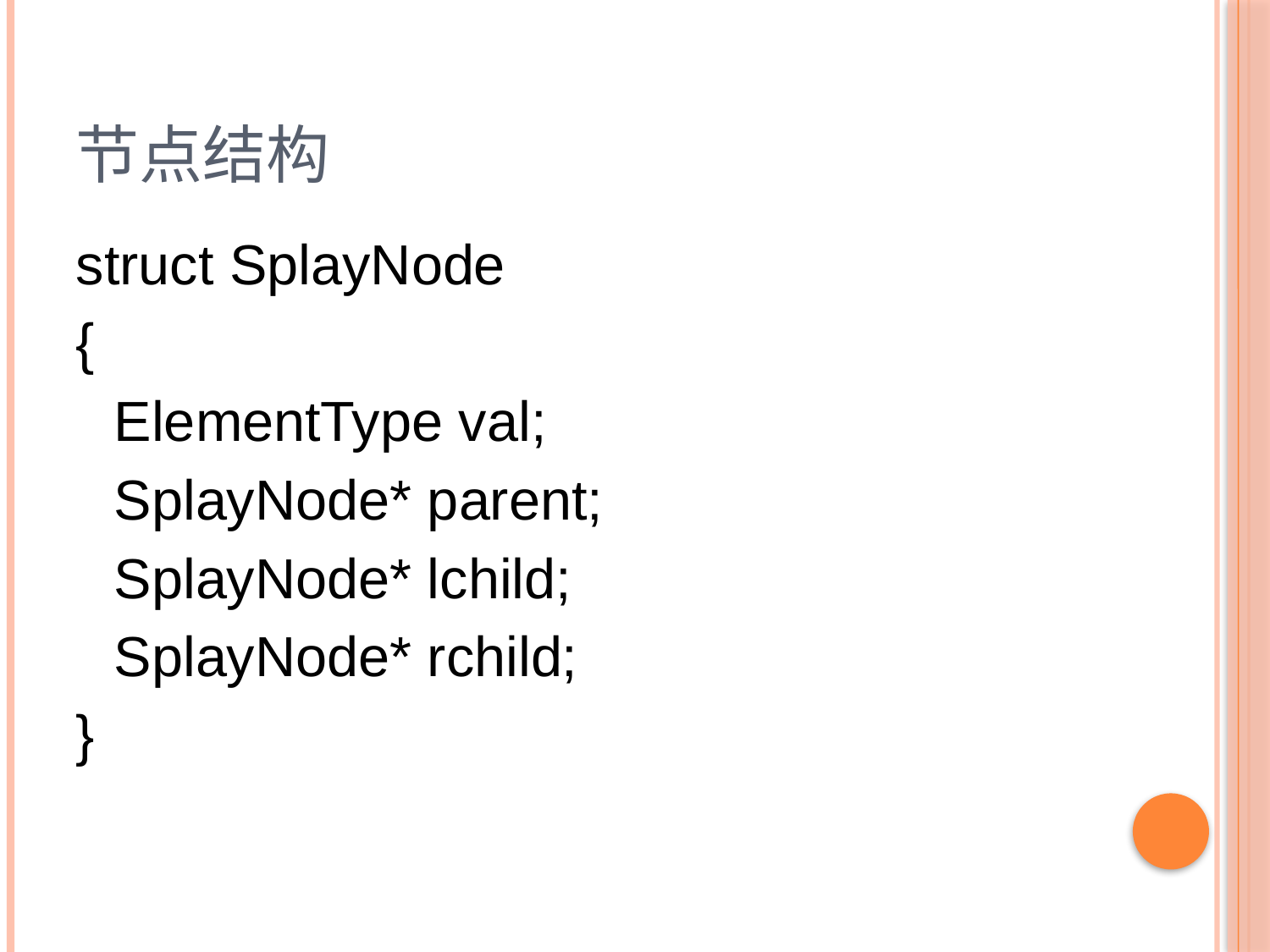

# 节点结构
struct SplayNode
{
	ElementType val;
	SplayNode* parent;
	SplayNode* lchild;
	SplayNode* rchild;
}